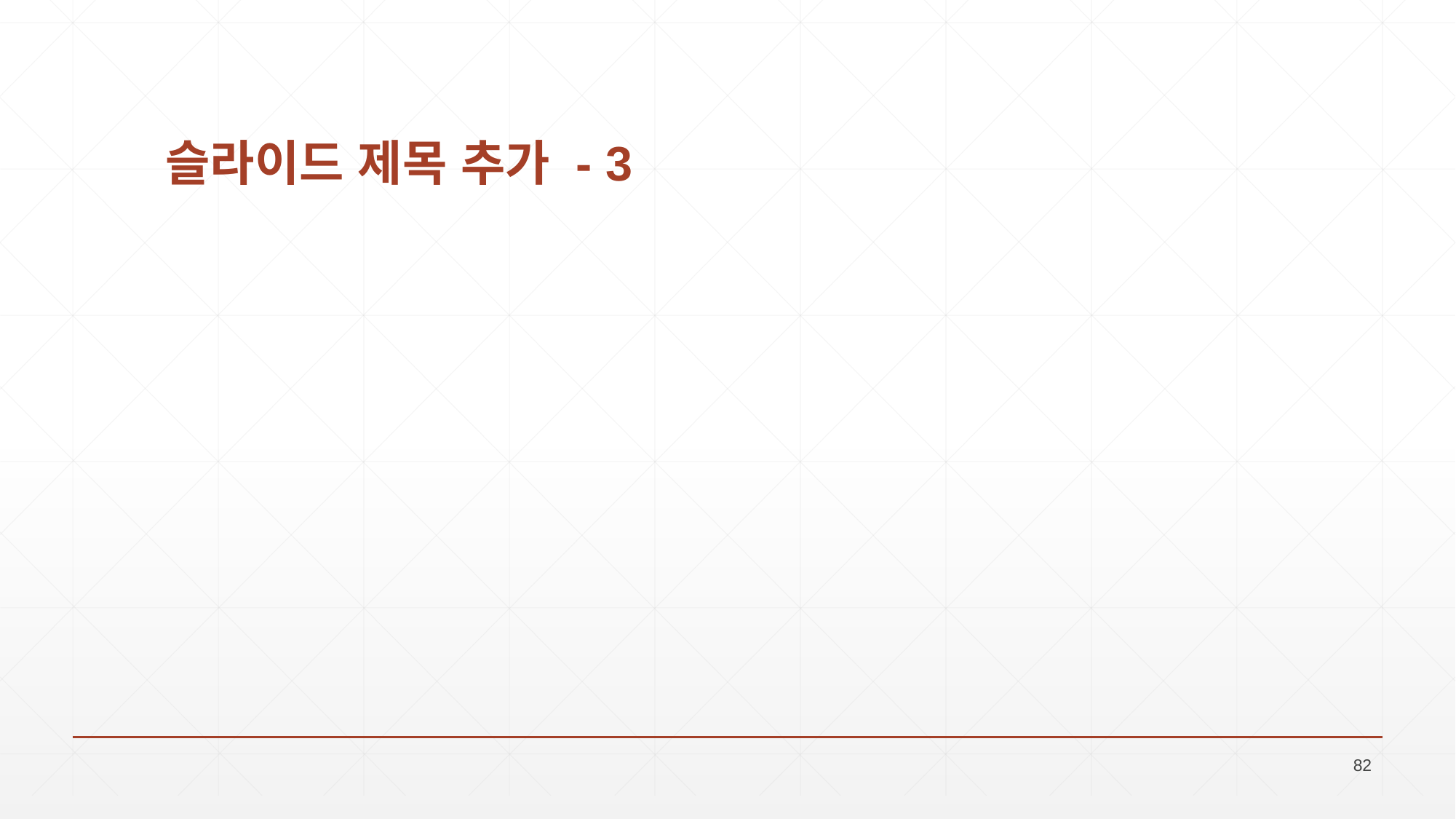

# 슬라이드 제목 추가 - 3
82